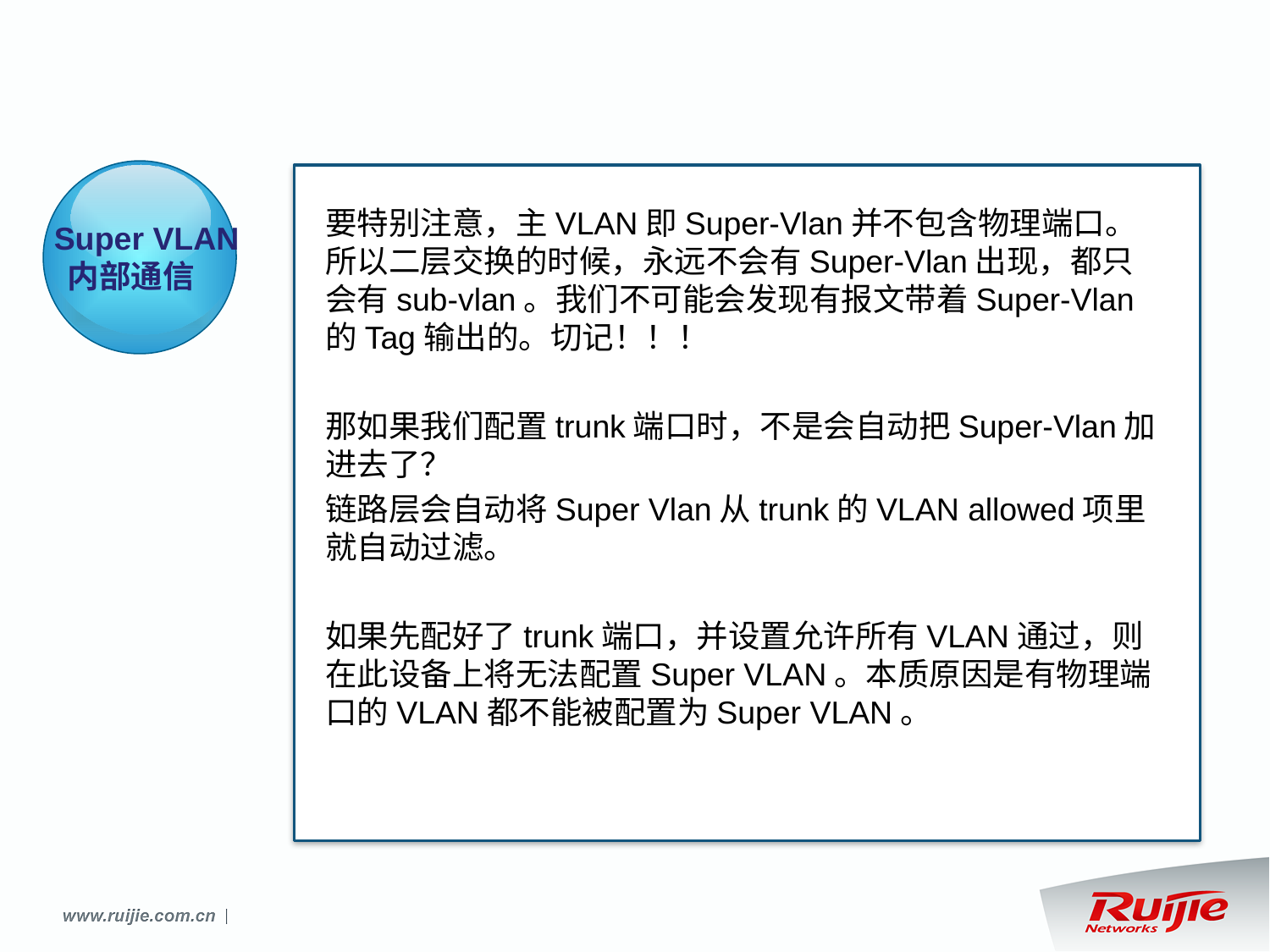

要特别注意，主VLAN即Super-Vlan并不包含物理端口。所以二层交换的时候，永远不会有Super-Vlan出现，都只会有sub-vlan。我们不可能会发现有报文带着Super-Vlan的Tag输出的。切记！！！

那如果我们配置trunk端口时，不是会自动把Super-Vlan加进去了？
链路层会自动将Super Vlan从trunk的VLAN allowed项里就自动过滤。

如果先配好了trunk端口，并设置允许所有VLAN通过，则在此设备上将无法配置Super VLAN。本质原因是有物理端口的VLAN都不能被配置为Super VLAN。
 Super VLAN
  内部通信
Device C